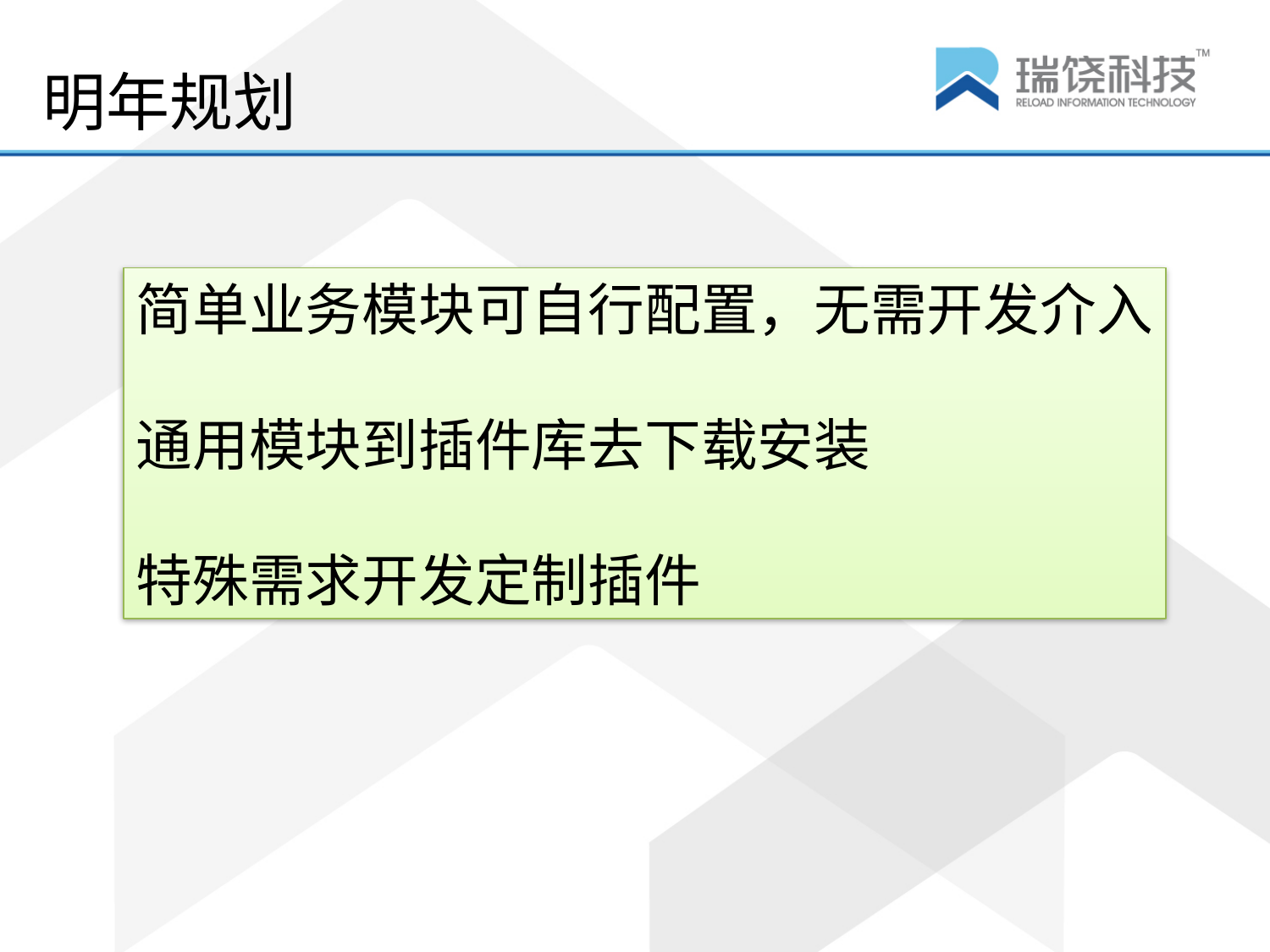

明年规划
简单业务模块可自行配置，无需开发介入

通用模块到插件库去下载安装

特殊需求开发定制插件